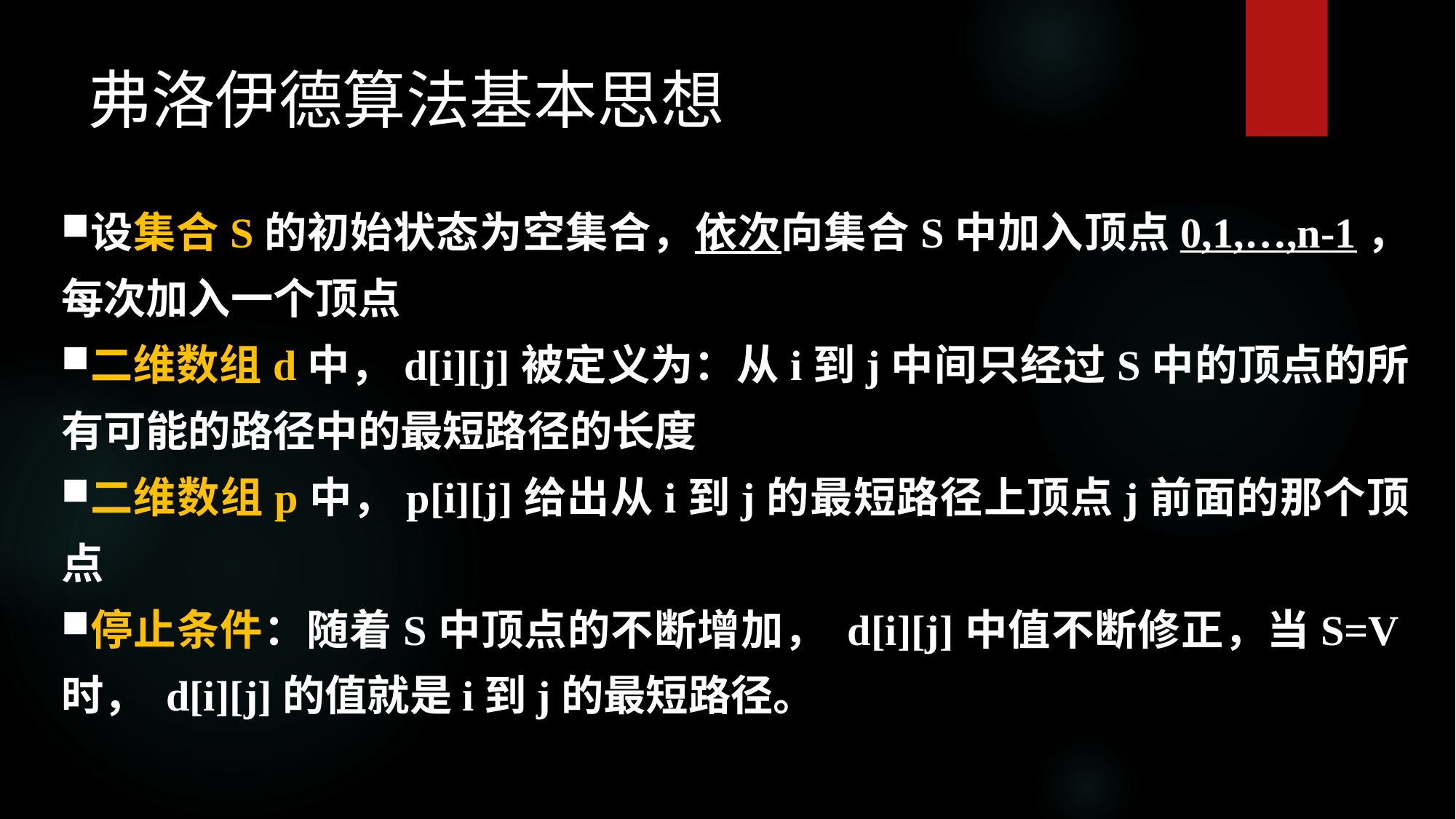

弗洛伊德算法基本思想
设集合S的初始状态为空集合，依次向集合S中加入顶点0,1,…,n-1，每次加入一个顶点
二维数组d中，d[i][j]被定义为：从i到j中间只经过S中的顶点的所有可能的路径中的最短路径的长度
二维数组p中，p[i][j]给出从i到j的最短路径上顶点j前面的那个顶点
停止条件：随着S中顶点的不断增加， d[i][j]中值不断修正，当S=V时， d[i][j]的值就是i到j的最短路径。